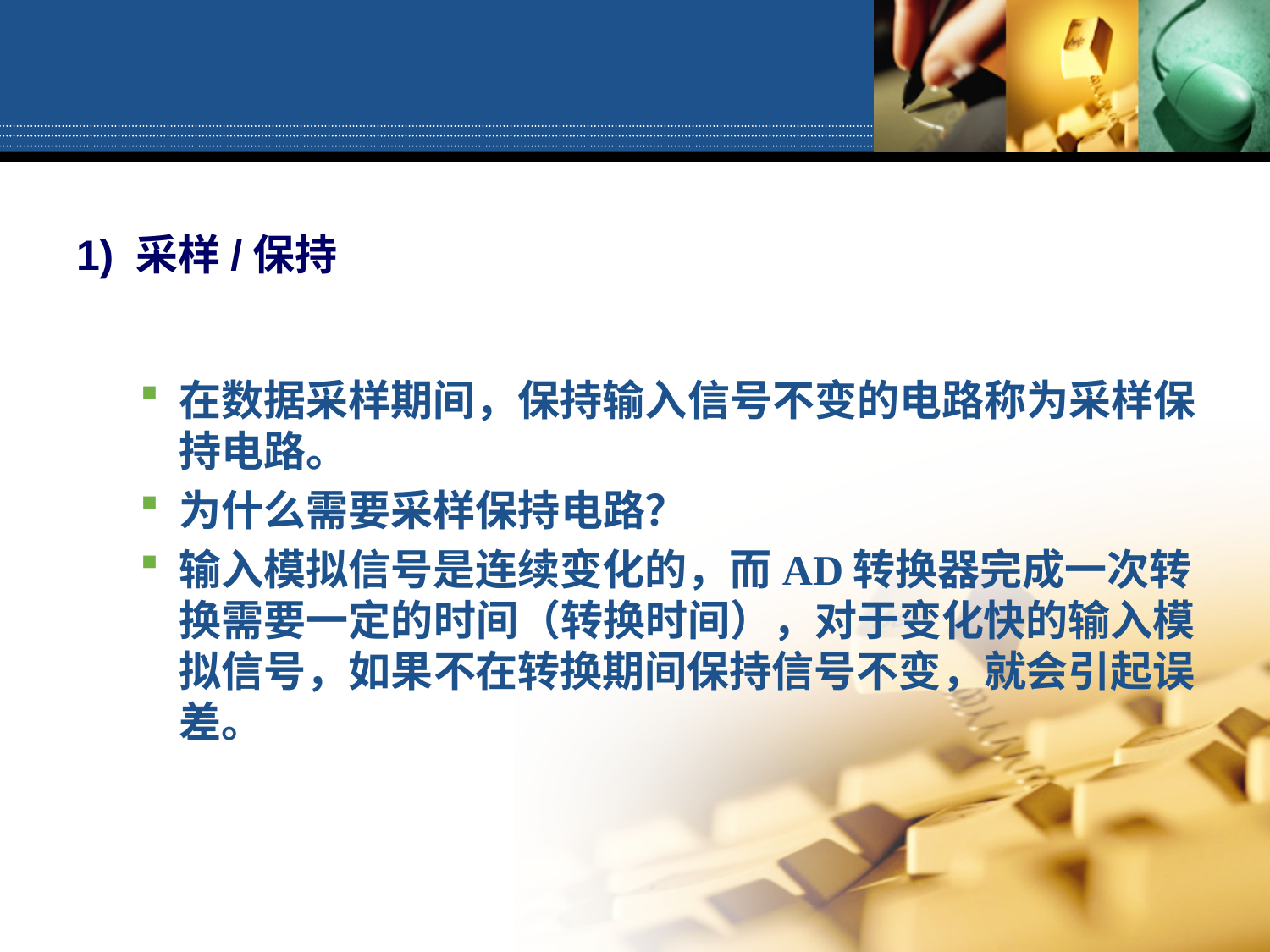

1) 采样/保持

在数据采样期间，保持输入信号不变的电路称为采样保持电路。
为什么需要采样保持电路？
输入模拟信号是连续变化的，而AD转换器完成一次转换需要一定的时间（转换时间），对于变化快的输入模拟信号，如果不在转换期间保持信号不变，就会引起误差。